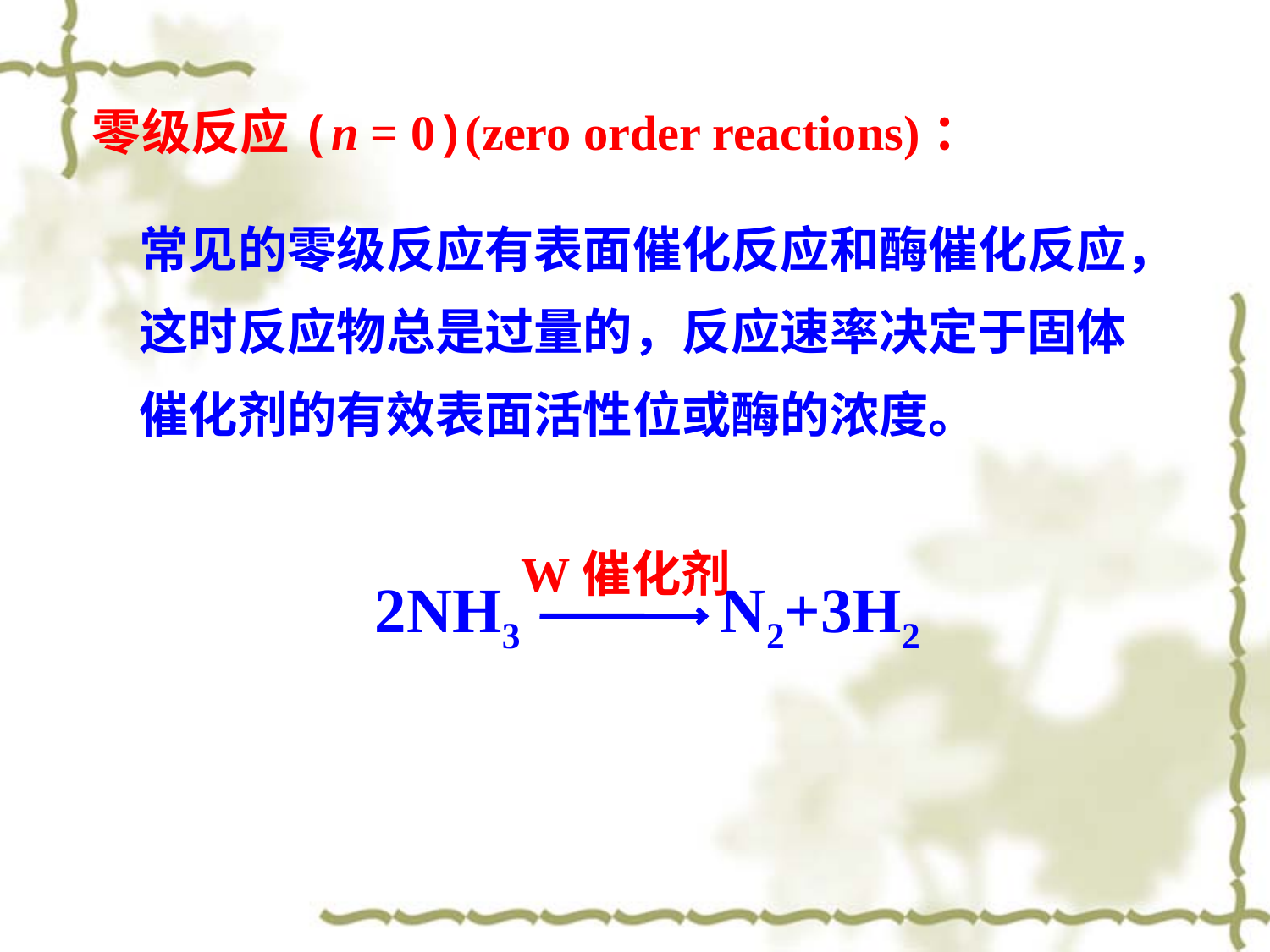

零级反应(n = 0)(zero order reactions)：
常见的零级反应有表面催化反应和酶催化反应，这时反应物总是过量的，反应速率决定于固体催化剂的有效表面活性位或酶的浓度。
W催化剂
2NH3             N2+3H2